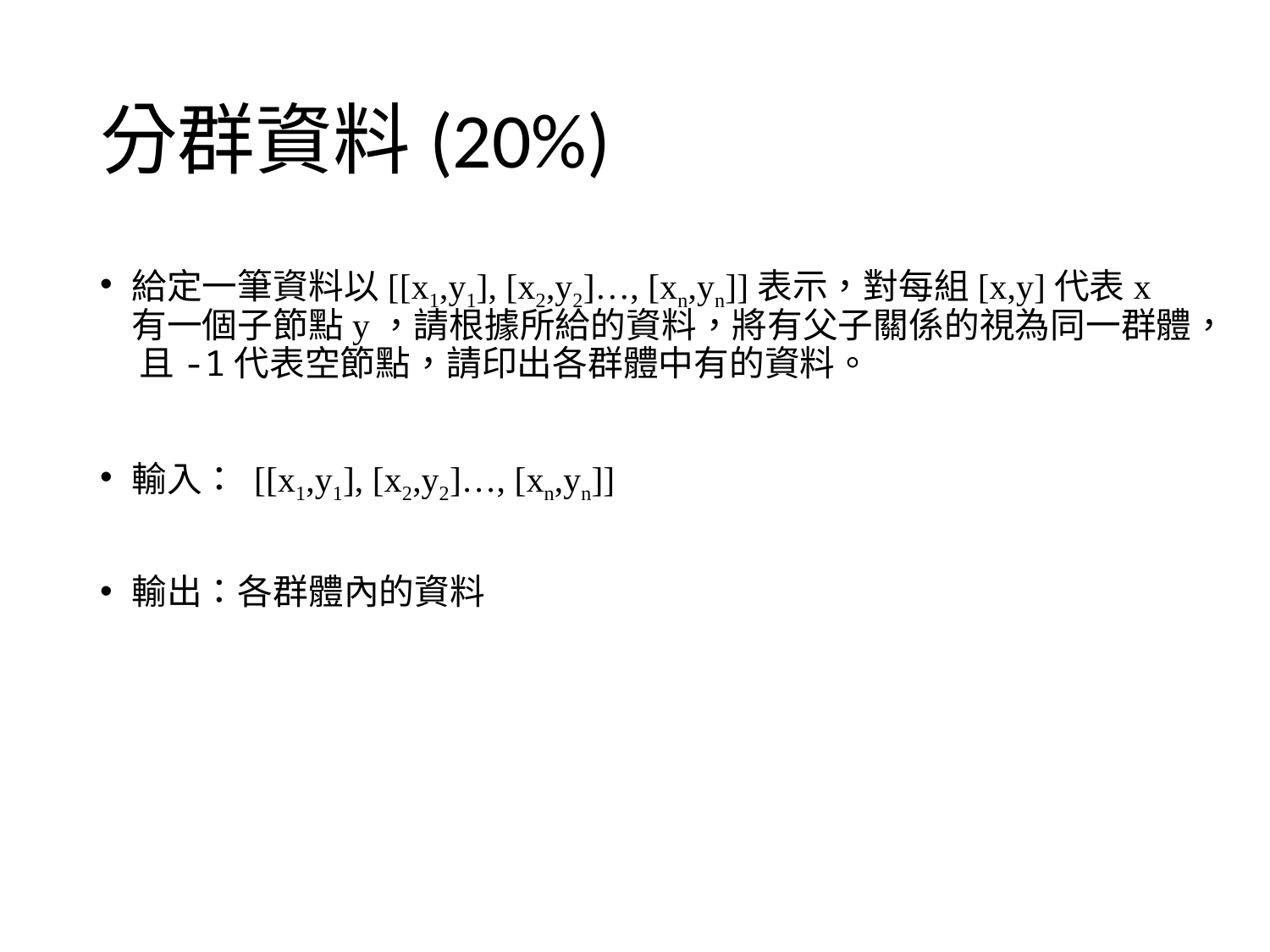

# 分群資料(20%)
給定一筆資料以[[x1,y1], [x2,y2]…, [xn,yn]]表示，對每組[x,y]代表x有一個子節點y，請根據所給的資料，將有父子關係的視為同一群體， 且-1代表空節點，請印出各群體中有的資料。

輸入： [[x1,y1], [x2,y2]…, [xn,yn]]

輸出：各群體內的資料